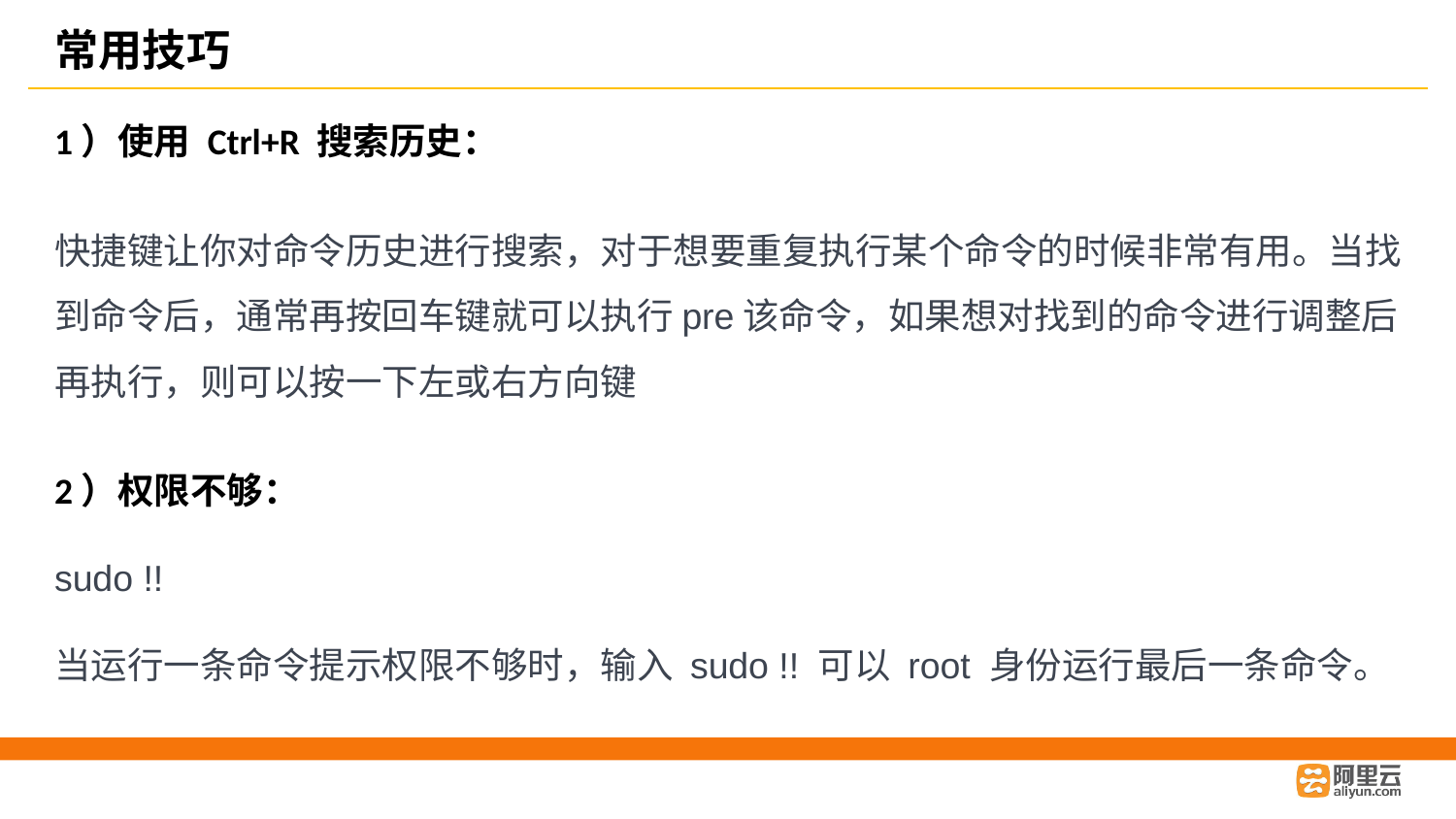

# 常用技巧
1）使用 Ctrl+R 搜索历史：

快捷键让你对命令历史进行搜索，对于想要重复执行某个命令的时候非常有用。当找到命令后，通常再按回车键就可以执行pre该命令，如果想对找到的命令进行调整后再执行，则可以按一下左或右方向键

2）权限不够：

sudo !!

当运行一条命令提示权限不够时，输入 sudo !! 可以 root 身份运行最后一条命令。